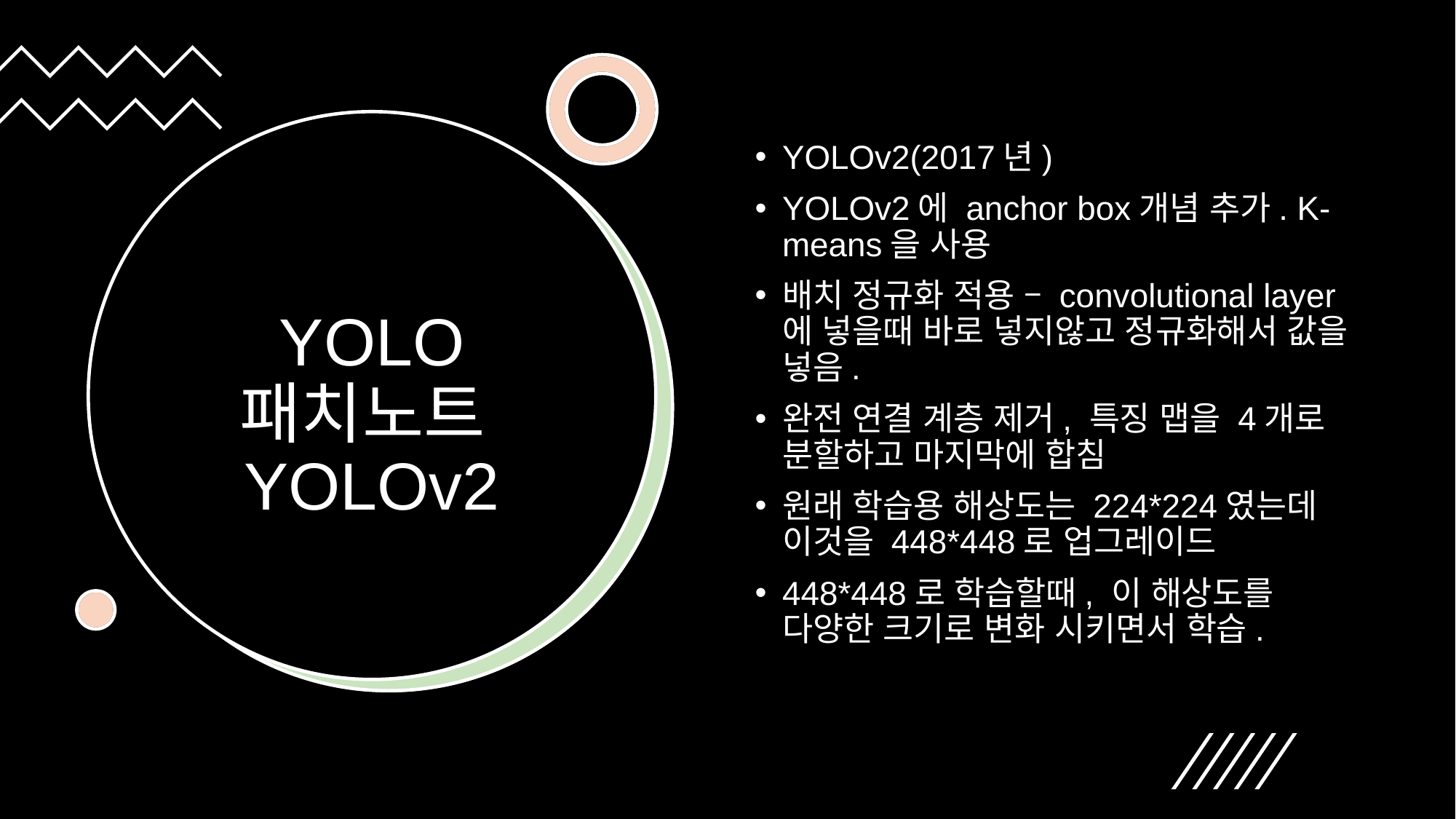

YOLOv2(2017년)
YOLOv2에 anchor box개념 추가. K-means을 사용
배치 정규화 적용 – convolutional layer에 넣을때 바로 넣지않고 정규화해서 값을 넣음.
완전 연결 계층 제거, 특징 맵을 4개로 분할하고 마지막에 합침
원래 학습용 해상도는 224*224였는데 이것을 448*448로 업그레이드
448*448로 학습할때, 이 해상도를 다양한 크기로 변화 시키면서 학습.

# YOLO 패치노트  YOLOv2